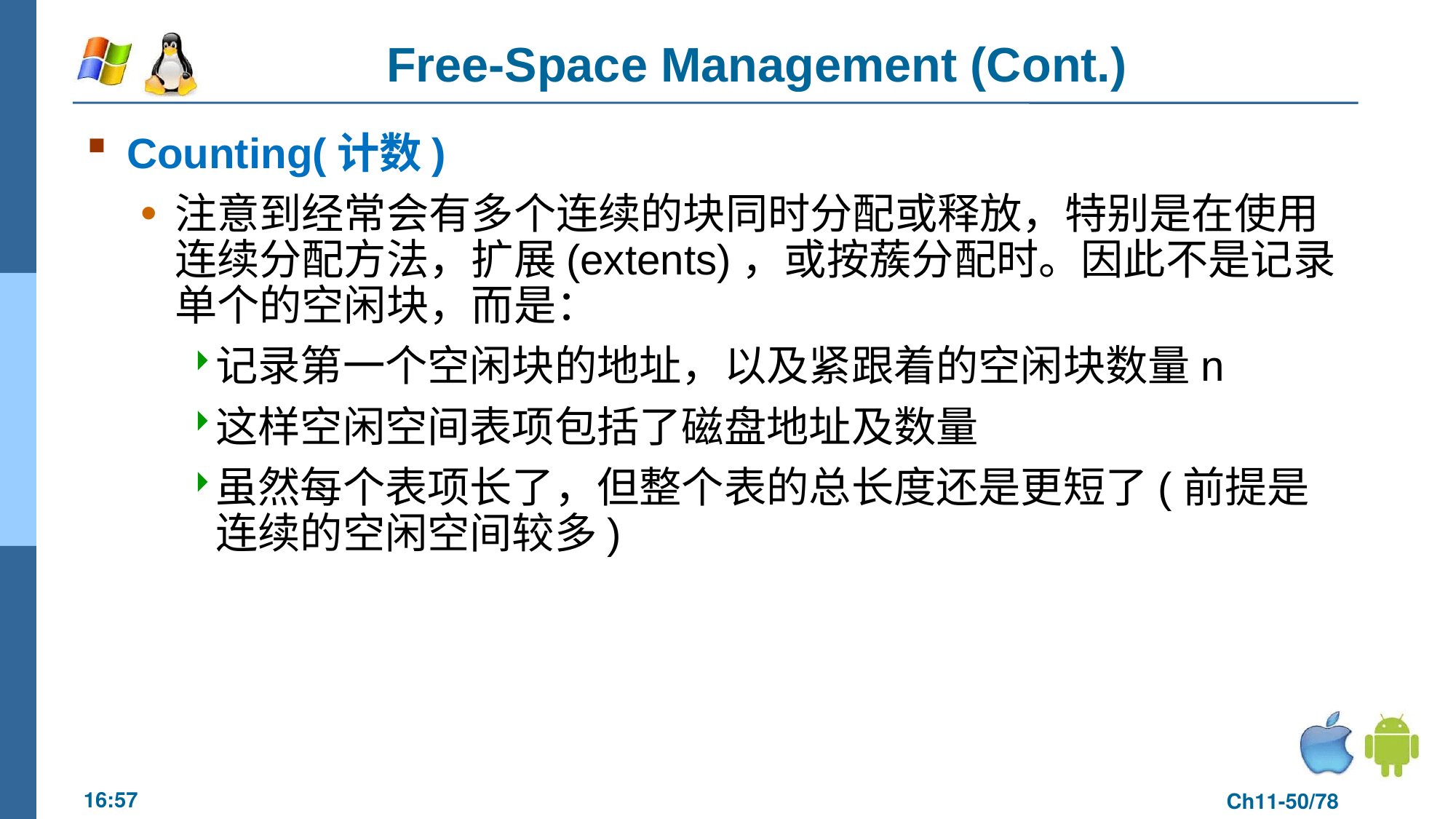

# Free-Space Management (Cont.)
Counting(计数)
注意到经常会有多个连续的块同时分配或释放，特别是在使用连续分配方法，扩展(extents)，或按蔟分配时。因此不是记录单个的空闲块，而是：
记录第一个空闲块的地址，以及紧跟着的空闲块数量n
这样空闲空间表项包括了磁盘地址及数量
虽然每个表项长了，但整个表的总长度还是更短了(前提是连续的空闲空间较多)